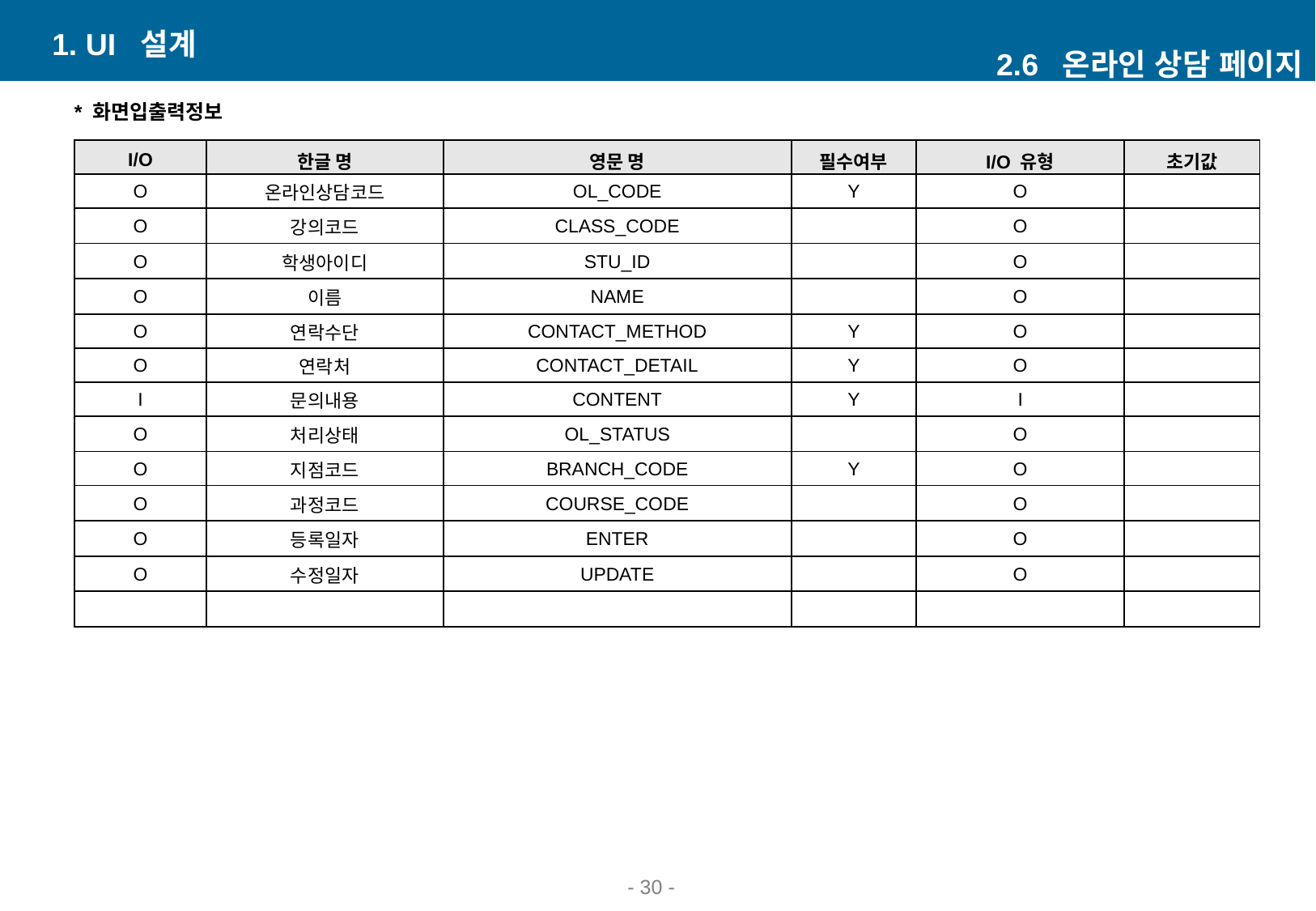

1. UI  설계
2.6  온라인 상담 페이지
* 화면입출력정보
| I/O | 한글 명 | 영문 명 | 필수여부 | I/O 유형 | 초기값 |
| --- | --- | --- | --- | --- | --- |
| O | 온라인상담코드 | OL\_CODE | Y | O |  |
| O | 강의코드 | CLASS\_CODE |  | O |  |
| O | 학생아이디 | STU\_ID |  | O |  |
| O | 이름 | NAME |  | O |  |
| O | 연락수단 | CONTACT\_METHOD | Y | O |  |
| O | 연락처 | CONTACT\_DETAIL | Y | O |  |
| I | 문의내용 | CONTENT | Y | I |  |
| O | 처리상태 | OL\_STATUS |  | O |  |
| O | 지점코드 | BRANCH\_CODE | Y | O |  |
| O | 과정코드 | COURSE\_CODE |  | O |  |
| O | 등록일자 | ENTER |  | O |  |
| O | 수정일자 | UPDATE |  | O |  |
|  |  |  |  |  |  |
- 30 -